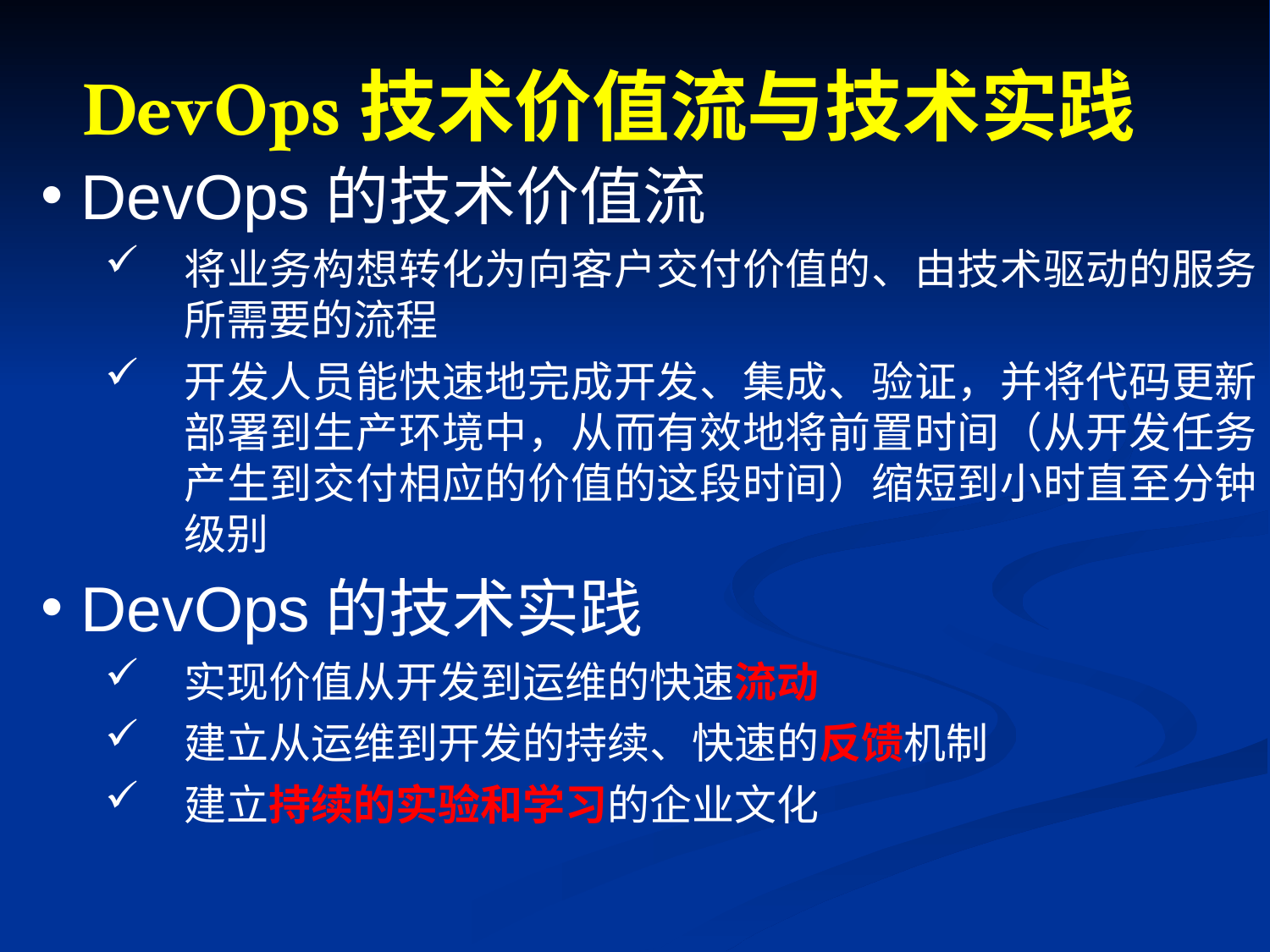

DevOps技术价值流与技术实践
DevOps的技术价值流
将业务构想转化为向客户交付价值的、由技术驱动的服务所需要的流程
开发人员能快速地完成开发、集成、验证，并将代码更新部署到生产环境中，从而有效地将前置时间（从开发任务产生到交付相应的价值的这段时间）缩短到小时直至分钟级别
DevOps的技术实践
实现价值从开发到运维的快速流动
建立从运维到开发的持续、快速的反馈机制
建立持续的实验和学习的企业文化